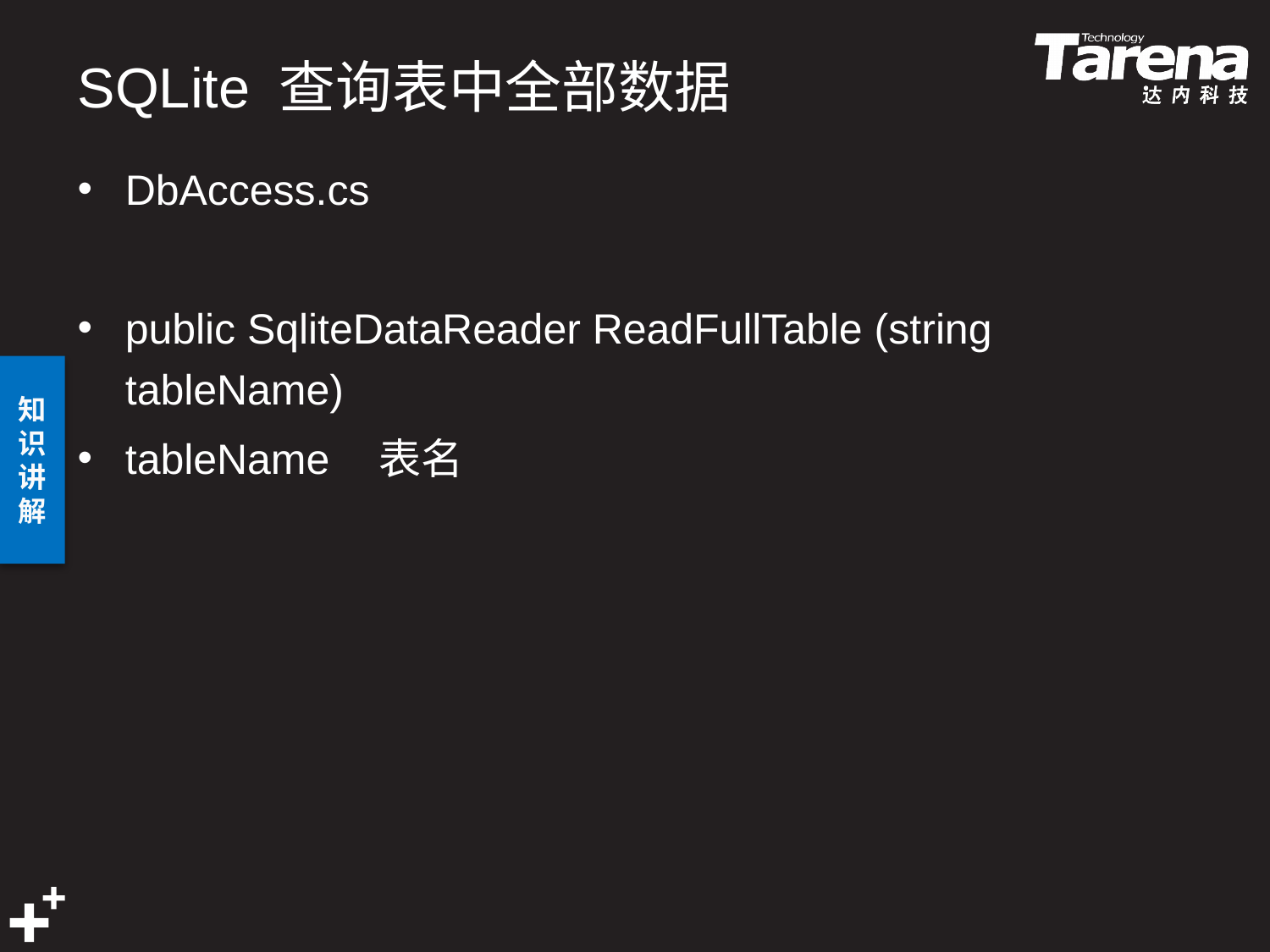

# SQLite 查询表中全部数据
DbAccess.cs

public SqliteDataReader ReadFullTable (string tableName)
tableName 	表名